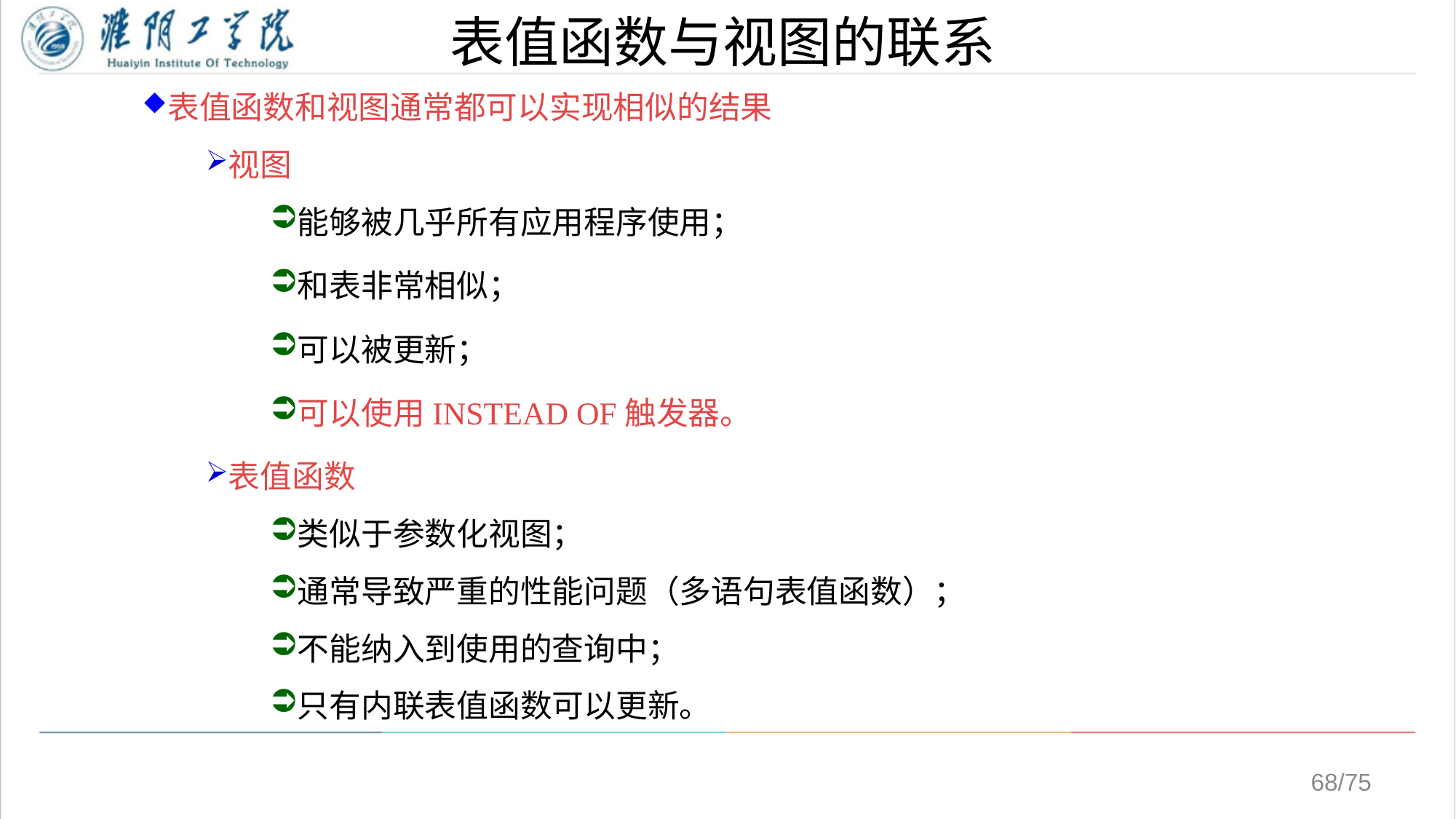

# 表值函数与视图的联系
表值函数和视图通常都可以实现相似的结果
视图
能够被几乎所有应用程序使用；
和表非常相似；
可以被更新；
可以使用INSTEAD OF触发器。
表值函数
类似于参数化视图；
通常导致严重的性能问题（多语句表值函数）；
不能纳入到使用的查询中；
只有内联表值函数可以更新。

68/75